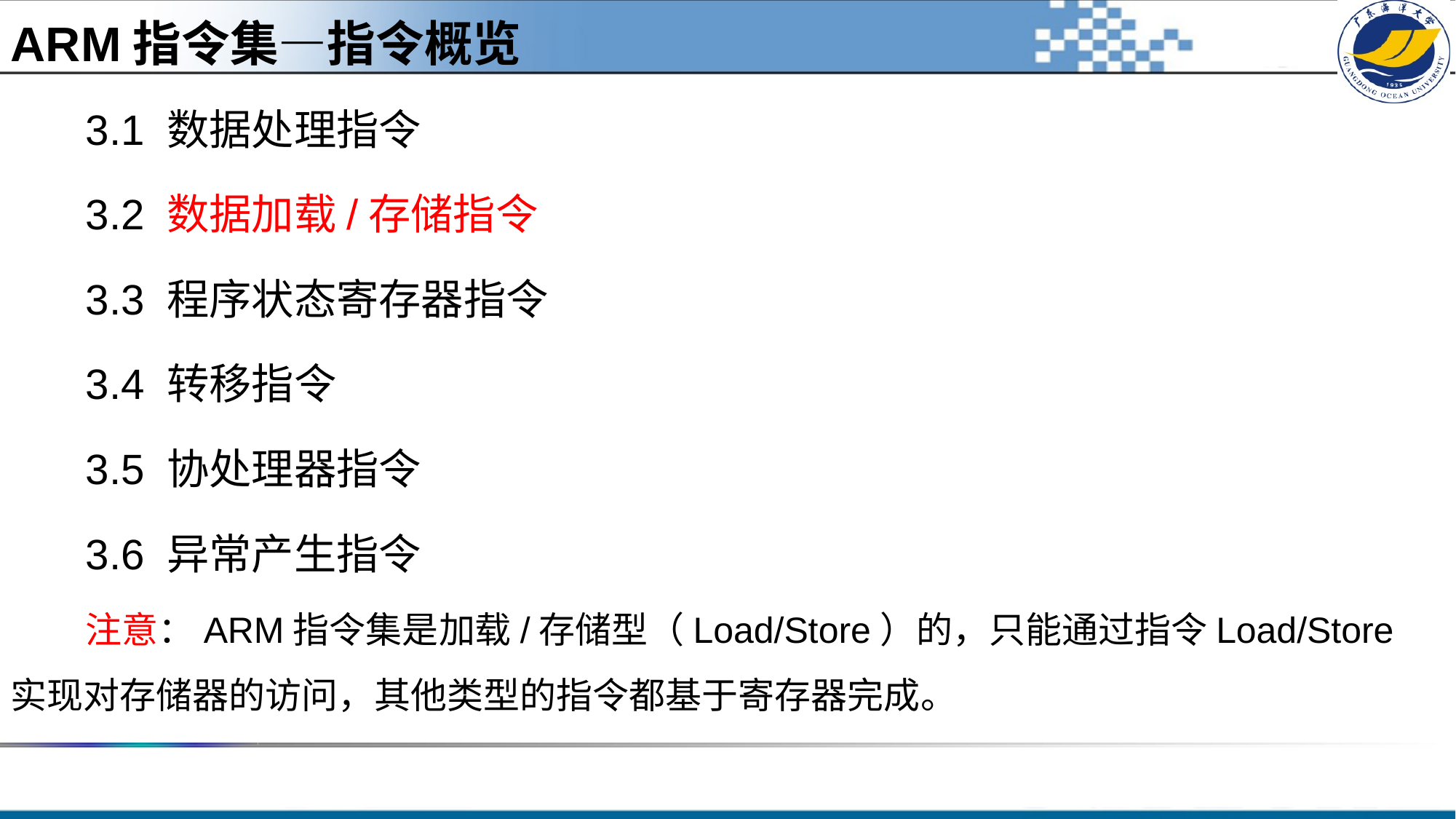

ARM指令集—指令概览
3.1 数据处理指令
3.2 数据加载/存储指令
3.3 程序状态寄存器指令
3.4 转移指令
3.5 协处理器指令
3.6 异常产生指令
注意：ARM指令集是加载/存储型（Load/Store）的，只能通过指令Load/Store实现对存储器的访问，其他类型的指令都基于寄存器完成。
41